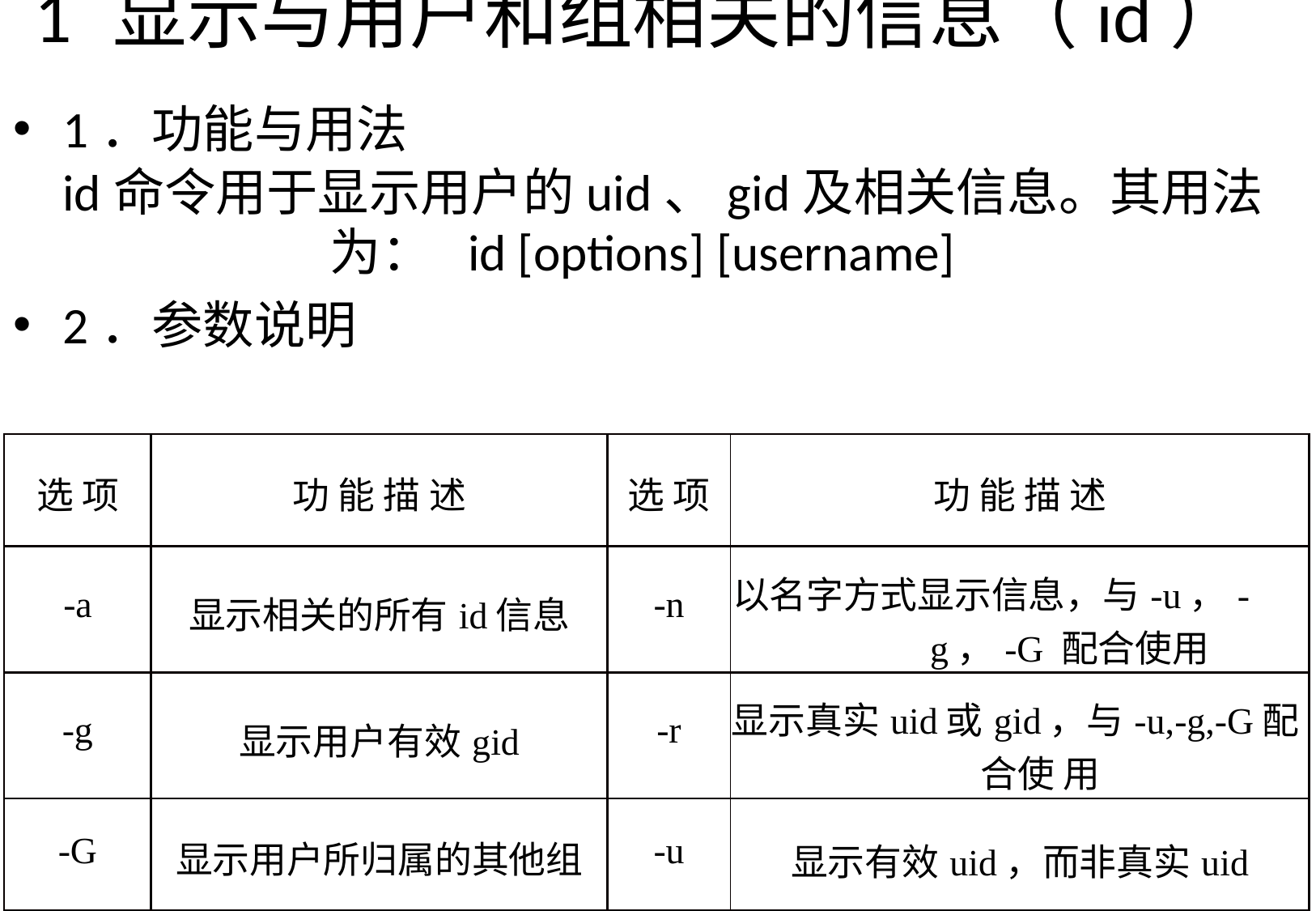

# 1	显示与用户和组相关的信息（id）
1．功能与用法
id命令用于显示用户的uid、gid及相关信息。其用法为：  id [options] [username]
2．参数说明
| 选 项 | 功 能 描 述 | 选 项 | 功 能 描 述 |
| --- | --- | --- | --- |
| -a | 显示相关的所有id信息 | -n | 以名字方式显示信息，与-u，-g，-G 配合使用 |
| -g | 显示用户有效gid | -r | 显示真实uid或gid，与-u,-g,-G配合使 用 |
| -G | 显示用户所归属的其他组 | -u | 显示有效uid，而非真实uid |